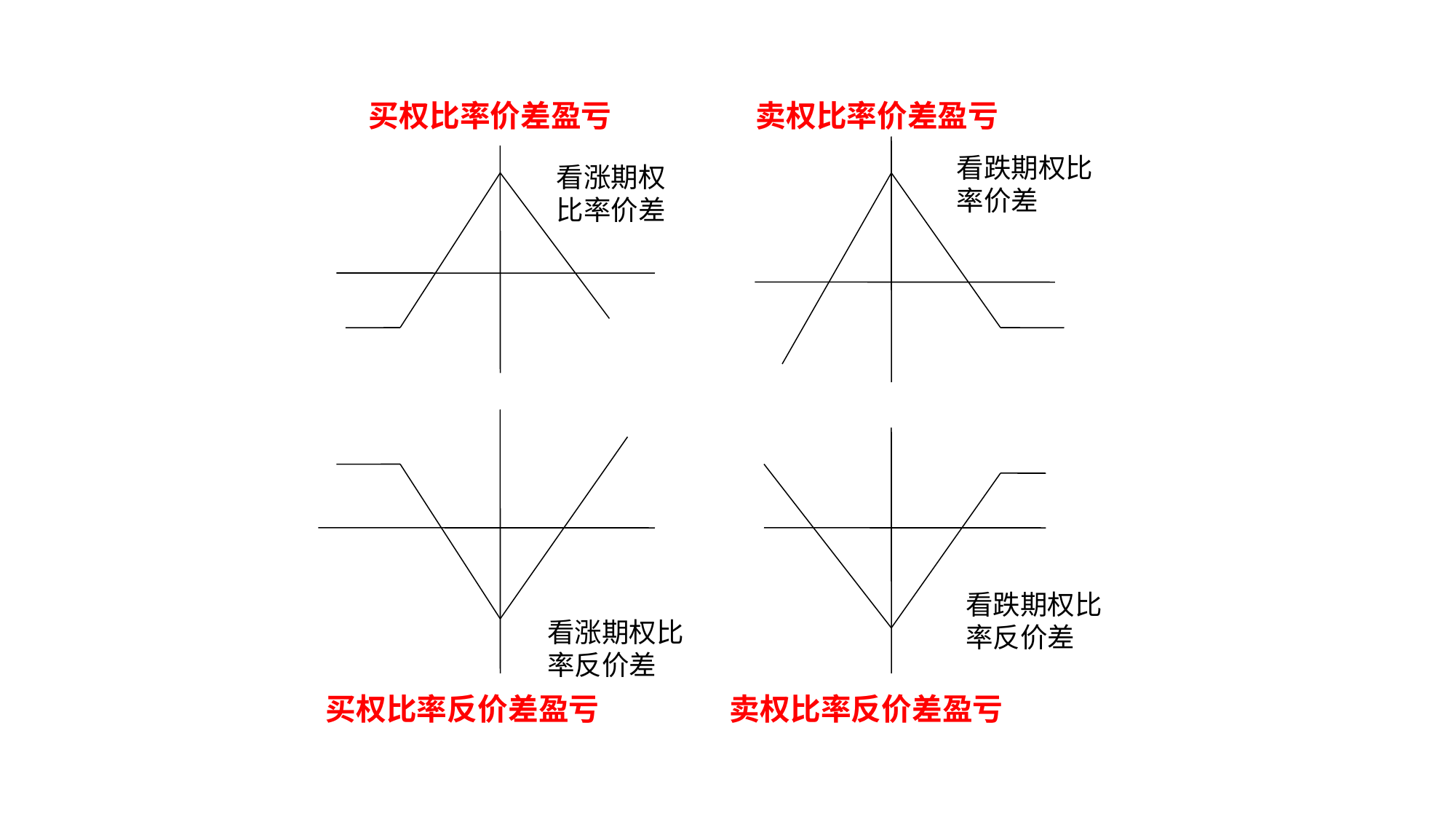

买权比率价差盈亏
卖权比率价差盈亏

看跌期权比率价差
看涨期权比率价差

看跌期权比率反价差
看涨期权比率反价差
买权比率反价差盈亏
卖权比率反价差盈亏